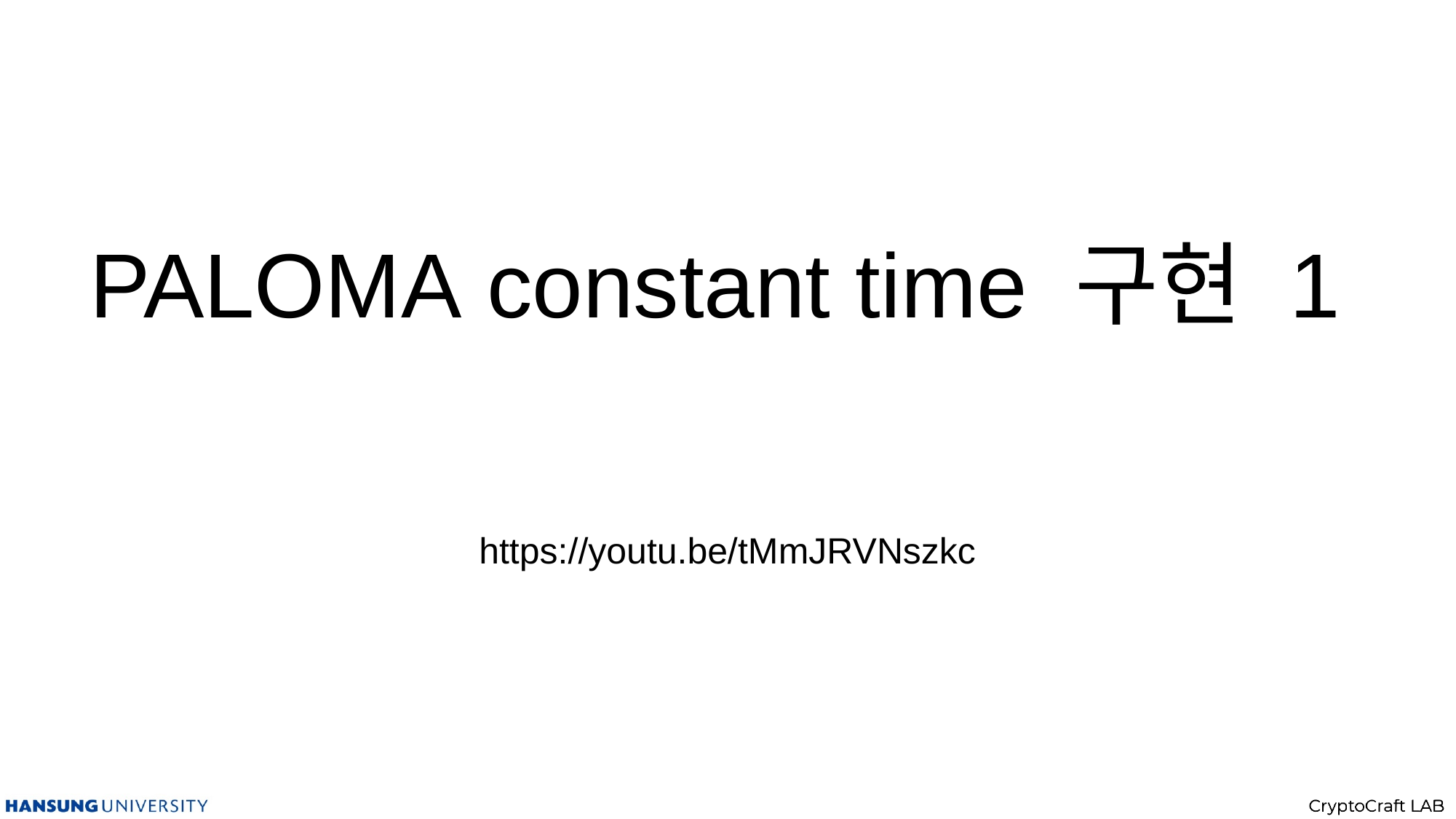

# PALOMA constant time 구현 1
https://youtu.be/tMmJRVNszkc